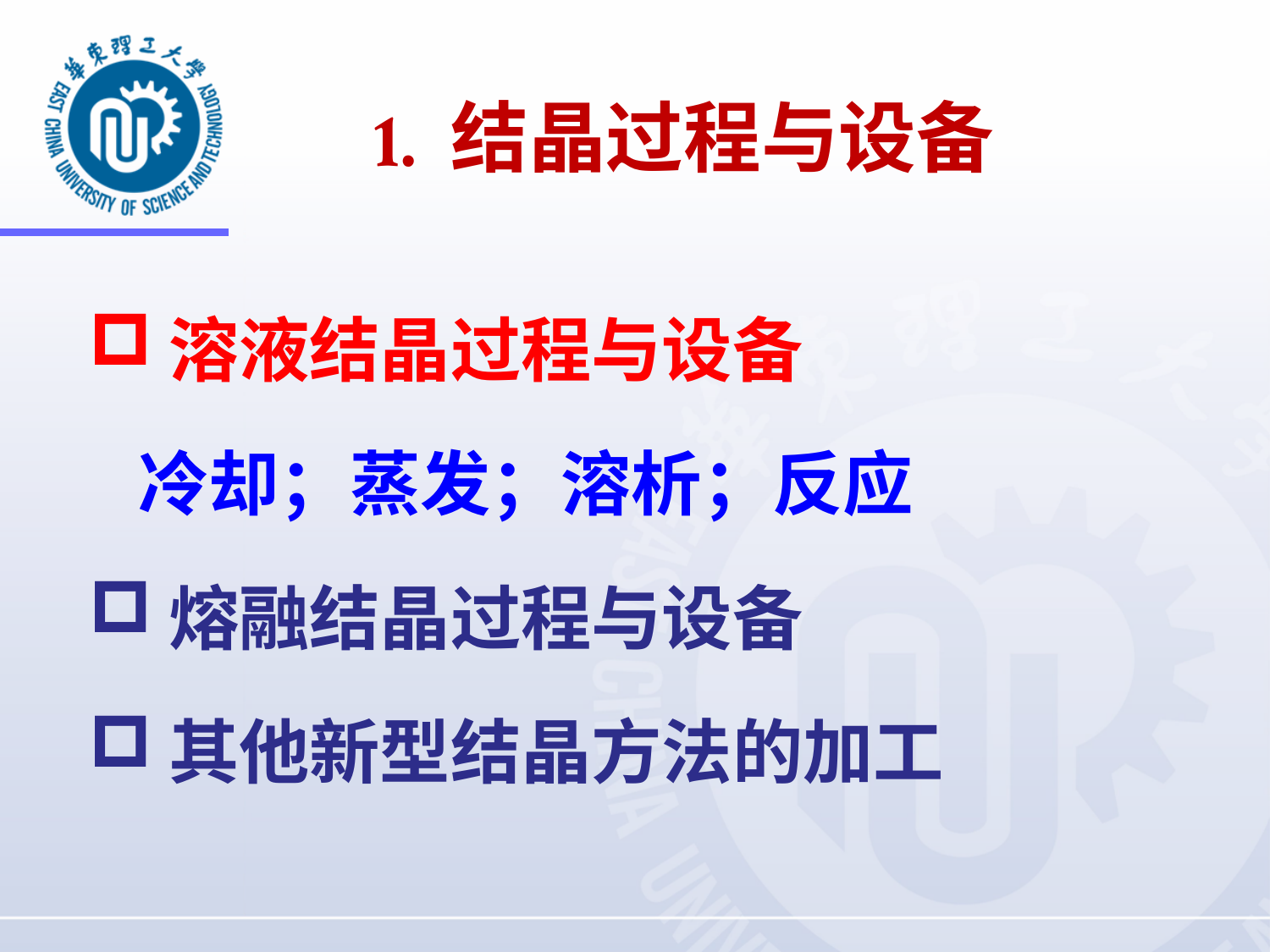

1. 结晶过程与设备
溶液结晶过程与设备
  冷却；蒸发；溶析；反应
熔融结晶过程与设备
其他新型结晶方法的加工